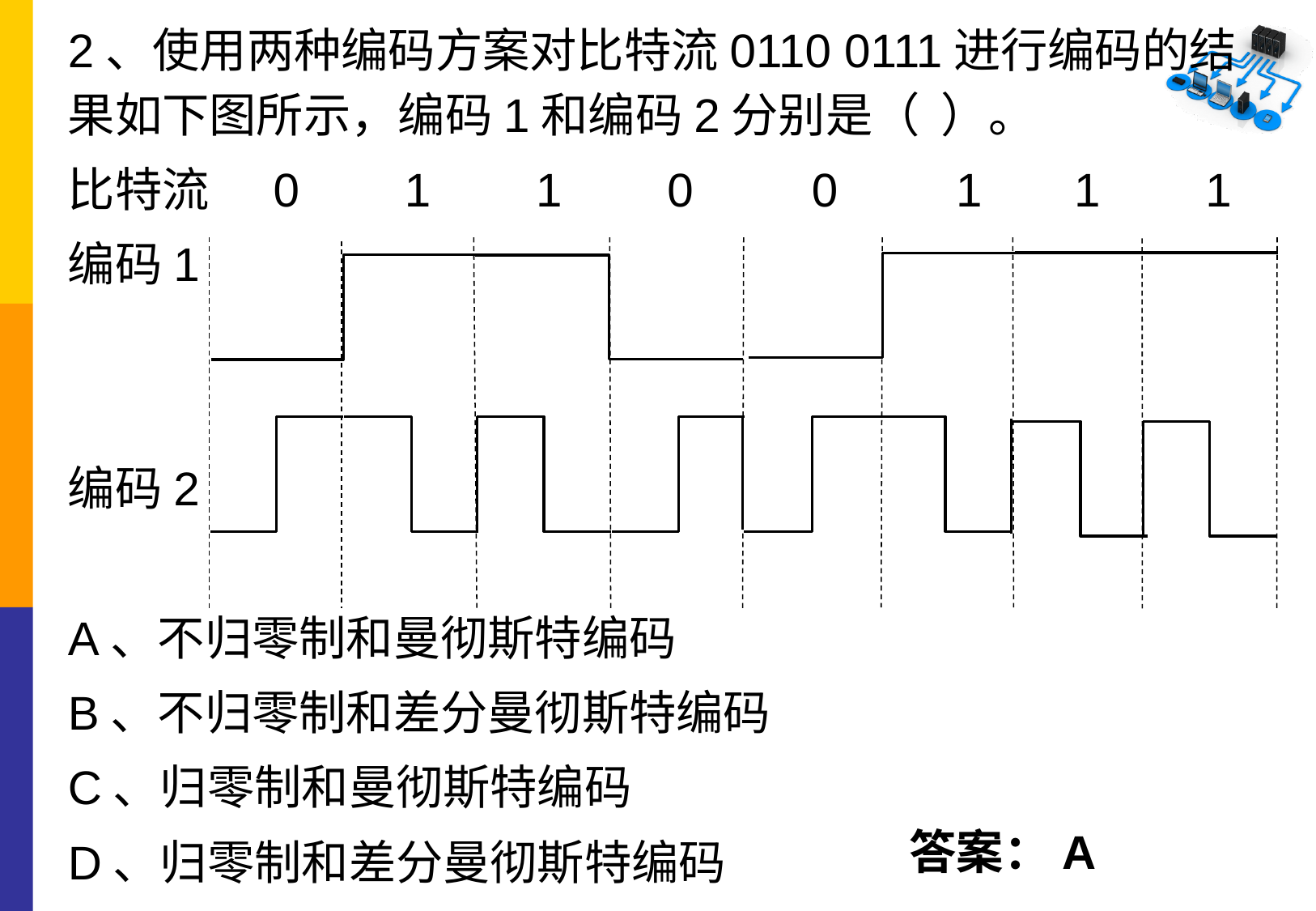

2、使用两种编码方案对比特流0110 0111进行编码的结果如下图所示，编码1和编码2分别是（  ）。
比特流     0        1        1        0         0         1       1        1
编码1

编码2

A、不归零制和曼彻斯特编码
B、不归零制和差分曼彻斯特编码
C、归零制和曼彻斯特编码
D、归零制和差分曼彻斯特编码
答案：A